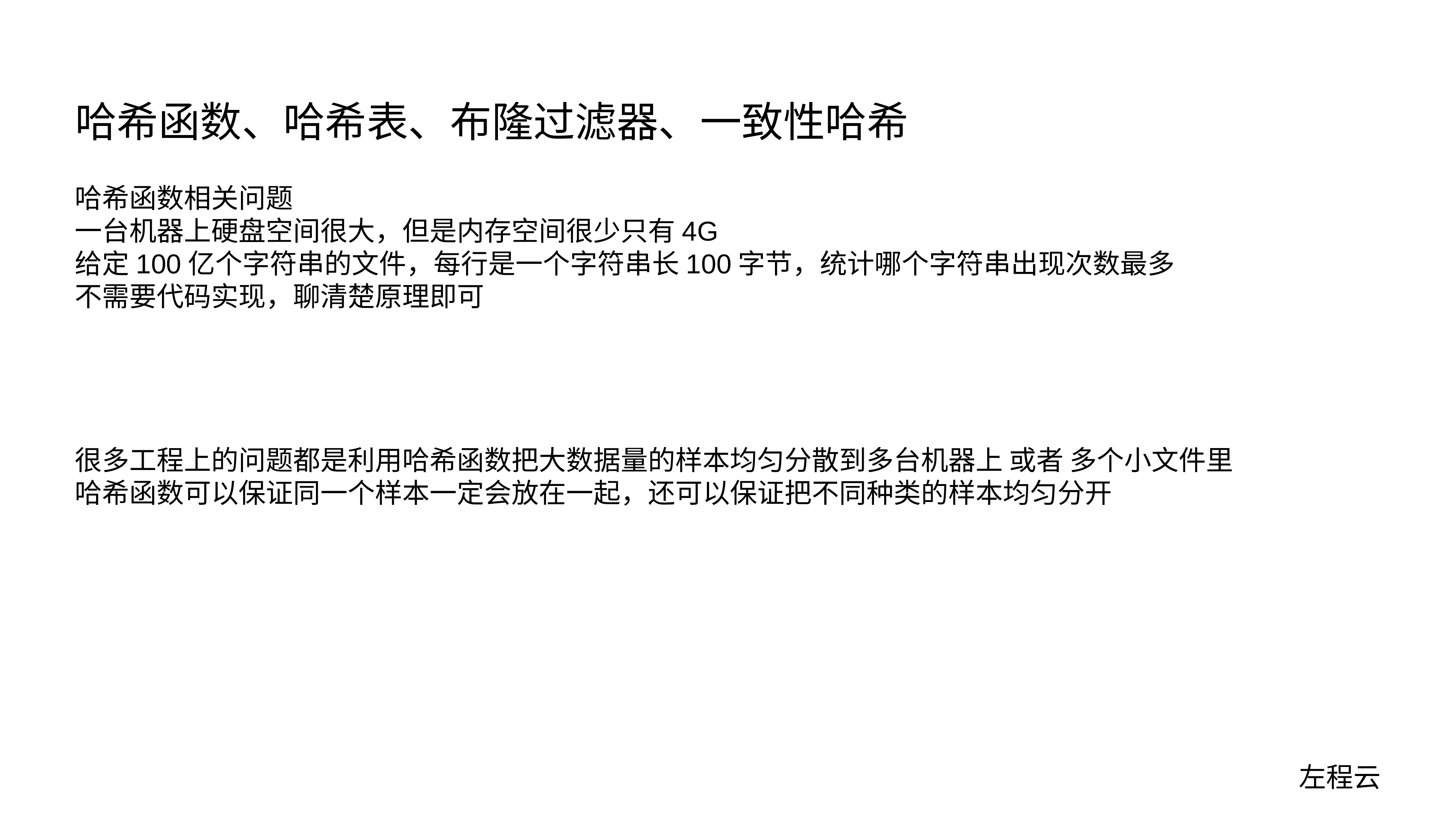

# 哈希函数、哈希表、布隆过滤器、一致性哈希
哈希函数相关问题
一台机器上硬盘空间很大，但是内存空间很少只有4G
给定100亿个字符串的文件，每行是一个字符串长100字节，统计哪个字符串出现次数最多
不需要代码实现，聊清楚原理即可

很多工程上的问题都是利用哈希函数把大数据量的样本均匀分散到多台机器上 或者 多个小文件里
哈希函数可以保证同一个样本一定会放在一起，还可以保证把不同种类的样本均匀分开
左程云